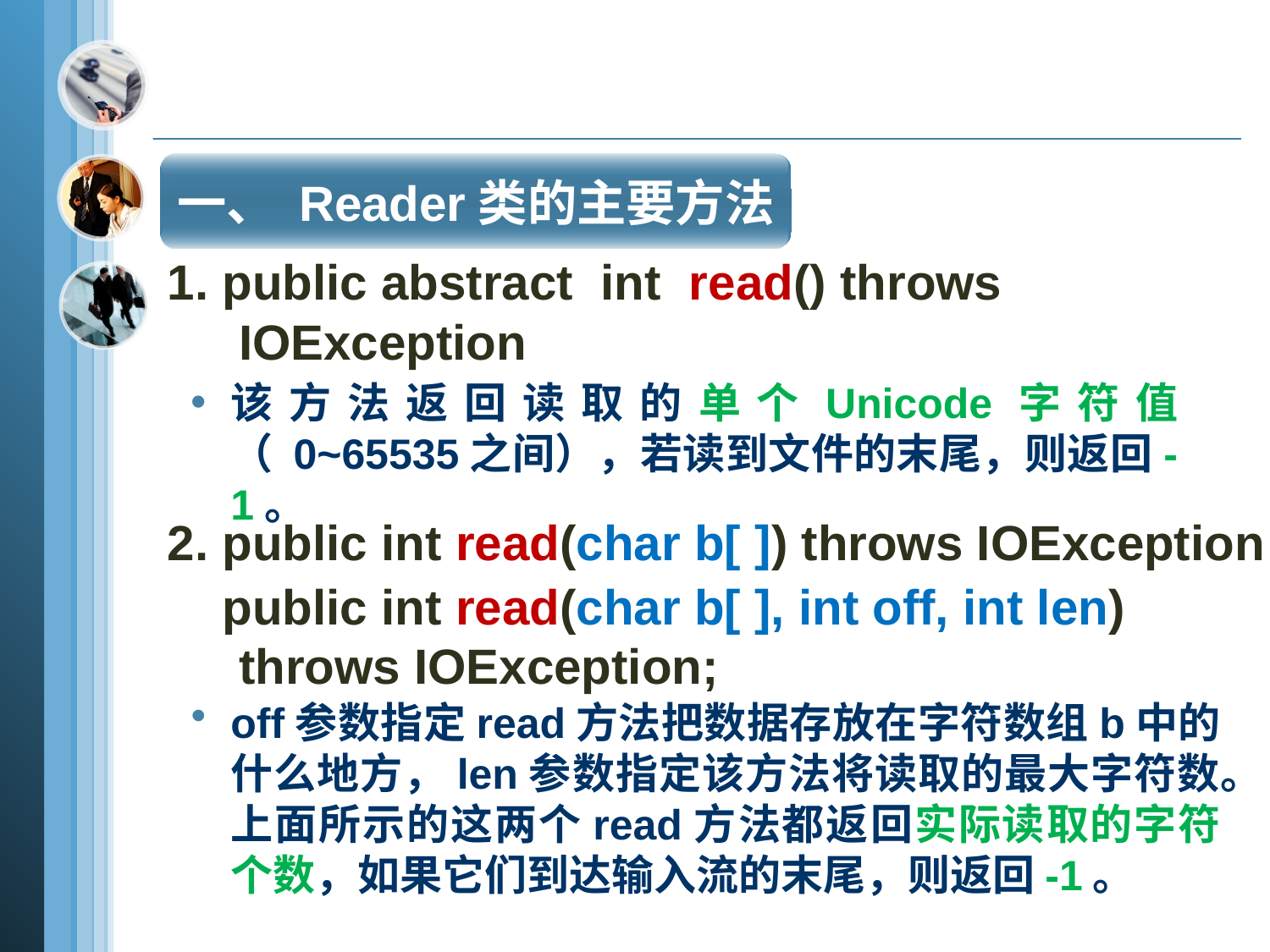

一、 Reader类的主要方法

1. public abstract  int  read() throws  IOException
该方法返回读取的单个Unicode字符值（ 0~65535之间），若读到文件的末尾，则返回-1。
2. public int read(char b[ ]) throws IOException
    public int read(char b[ ], int off, int len) throws IOException;
off参数指定read方法把数据存放在字符数组b中的什么地方，len参数指定该方法将读取的最大字符数。上面所示的这两个read方法都返回实际读取的字符个数，如果它们到达输入流的末尾，则返回-1。